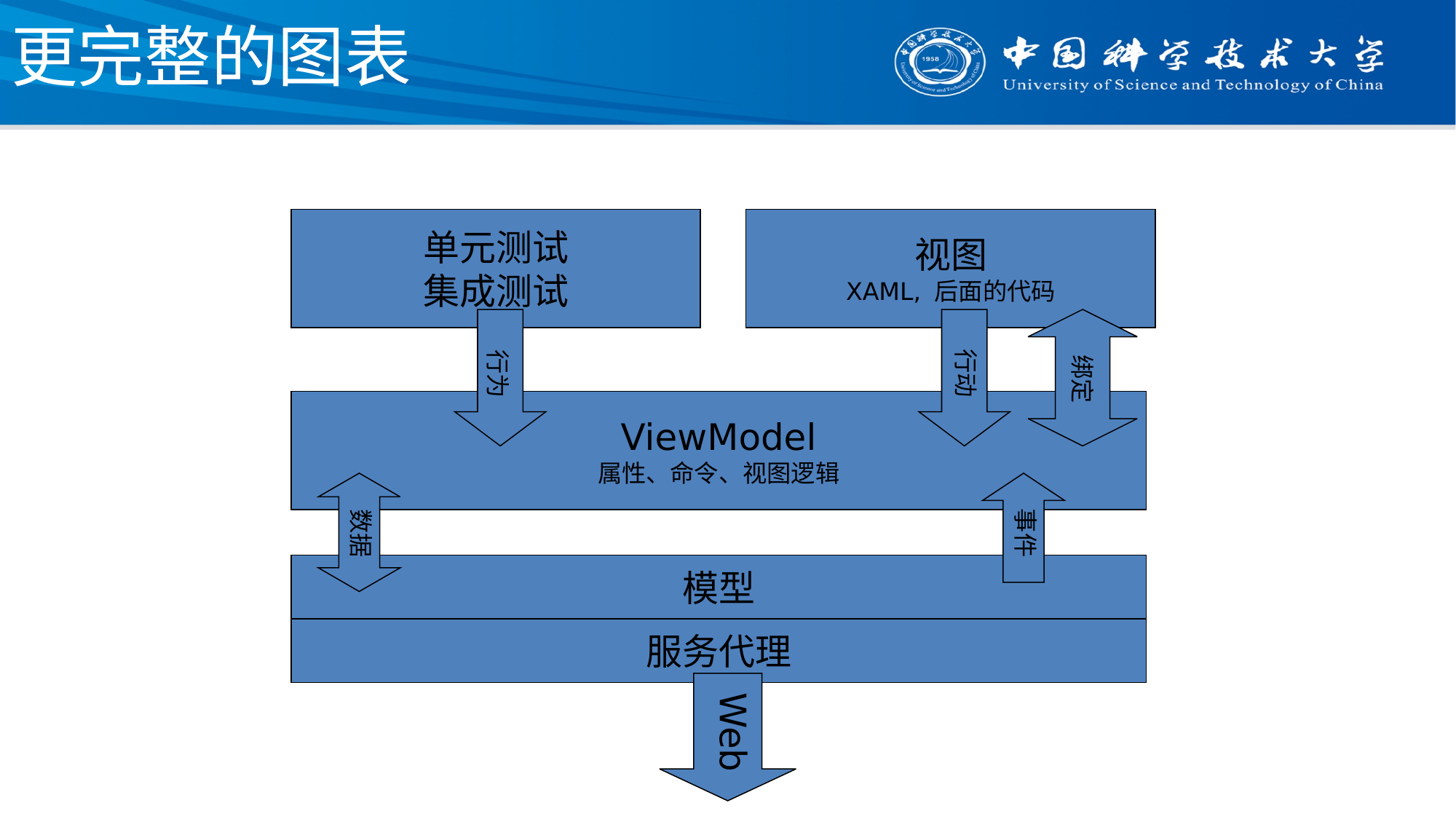

# 更完整的图表
单元测试
集成测试
视图
XAML, 后面的代码

绑定
行动
行为
ViewModel
属性、命令、视图逻辑

事件
数据
模型
服务代理

Web